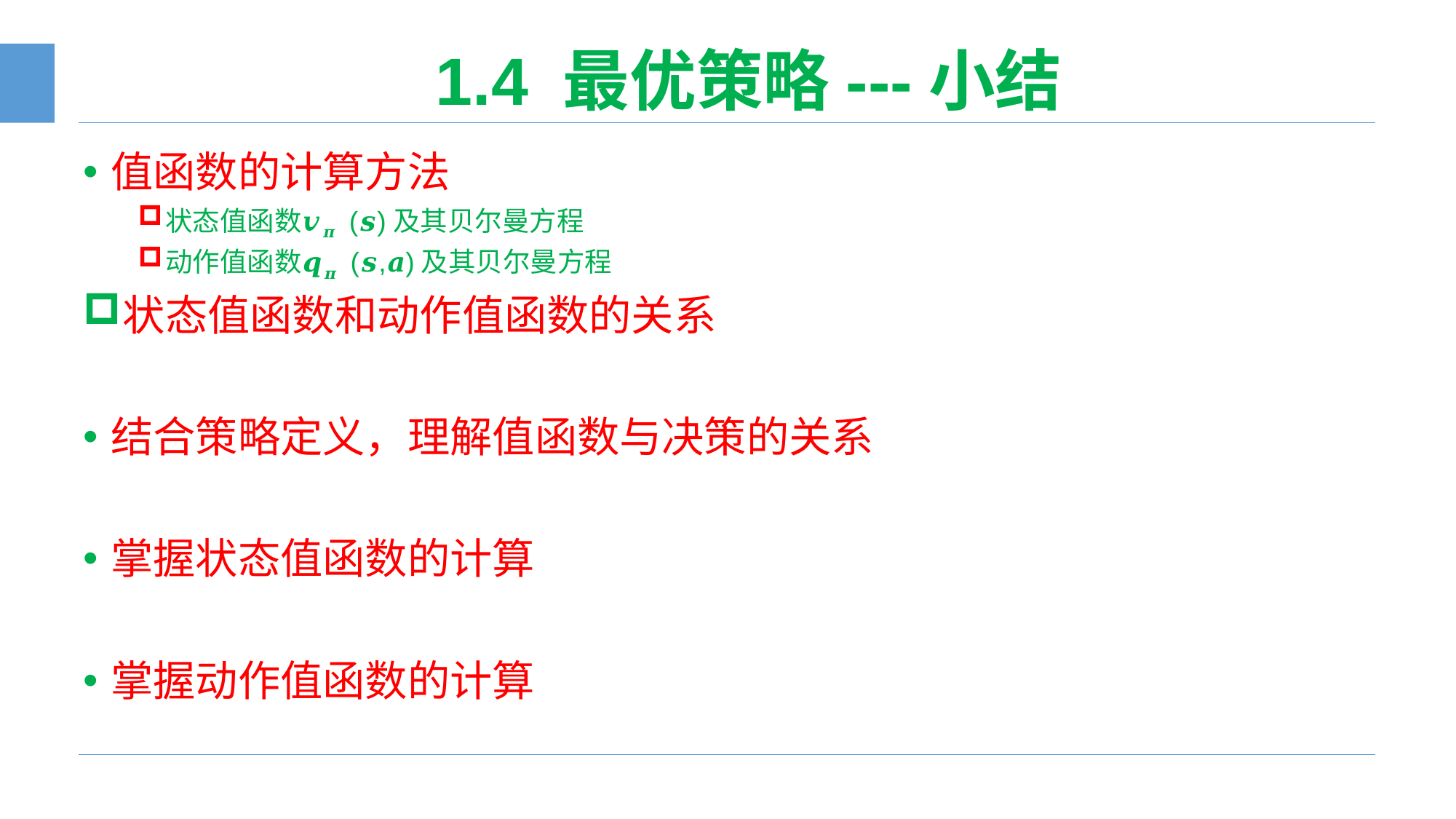

# 1.4 最优策略---小结
值函数的计算方法
状态值函数𝒗𝝅 (𝒔)及其贝尔曼方程
动作值函数𝒒𝝅 (𝒔,𝒂)及其贝尔曼方程
状态值函数和动作值函数的关系

结合策略定义，理解值函数与决策的关系

掌握状态值函数的计算

掌握动作值函数的计算